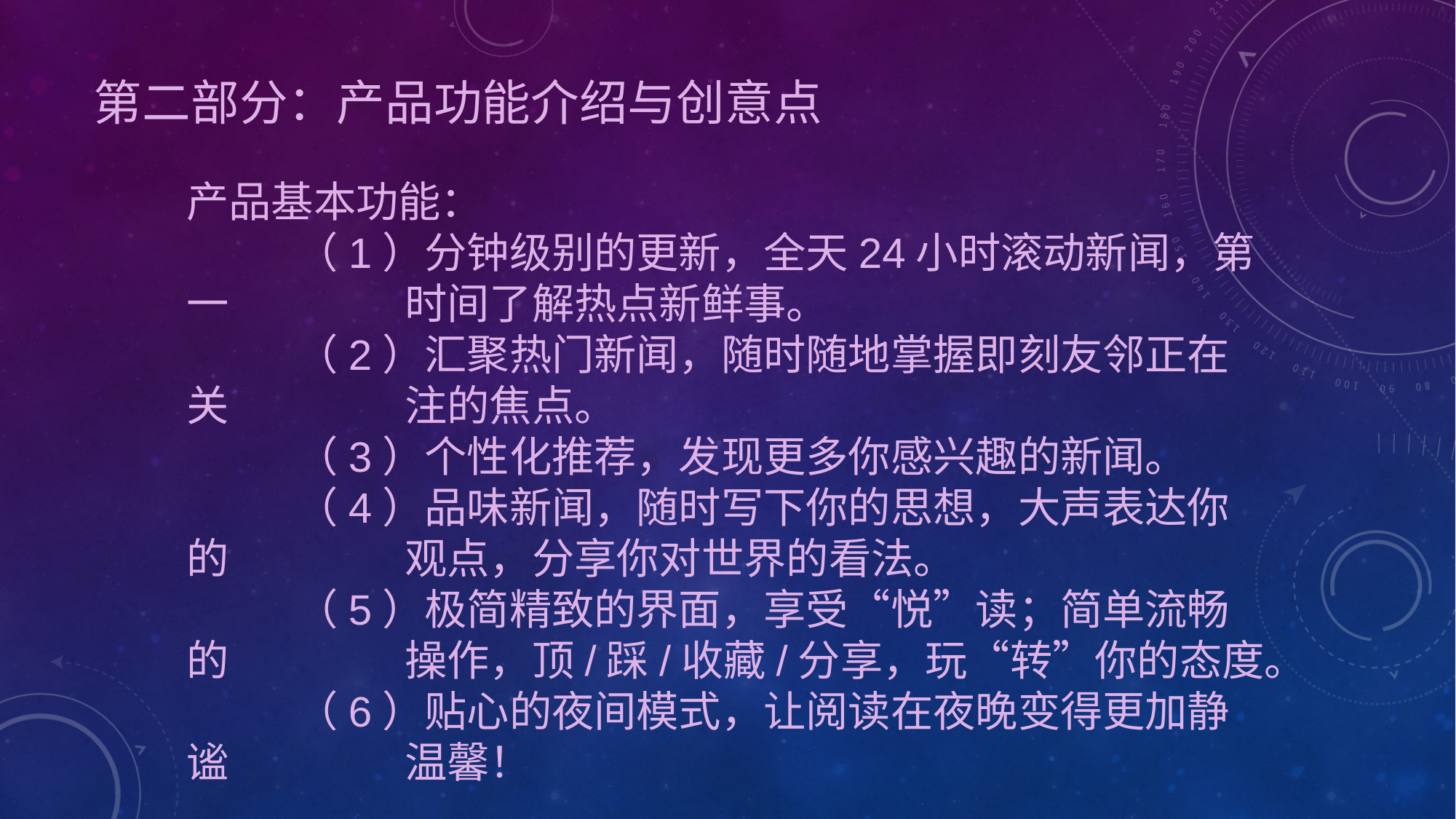

第二部分：产品功能介绍与创意点
产品基本功能：
	（1）分钟级别的更新，全天24小时滚动新闻，第一		时间了解热点新鲜事。
	（2）汇聚热门新闻，随时随地掌握即刻友邻正在关		注的焦点。
	（3）个性化推荐，发现更多你感兴趣的新闻。
	（4）品味新闻，随时写下你的思想，大声表达你的		观点，分享你对世界的看法。
	（5）极简精致的界面，享受“悦”读；简单流畅的		操作，顶/踩/收藏/分享，玩“转”你的态度。
	（6）贴心的夜间模式，让阅读在夜晚变得更加静谧		温馨！